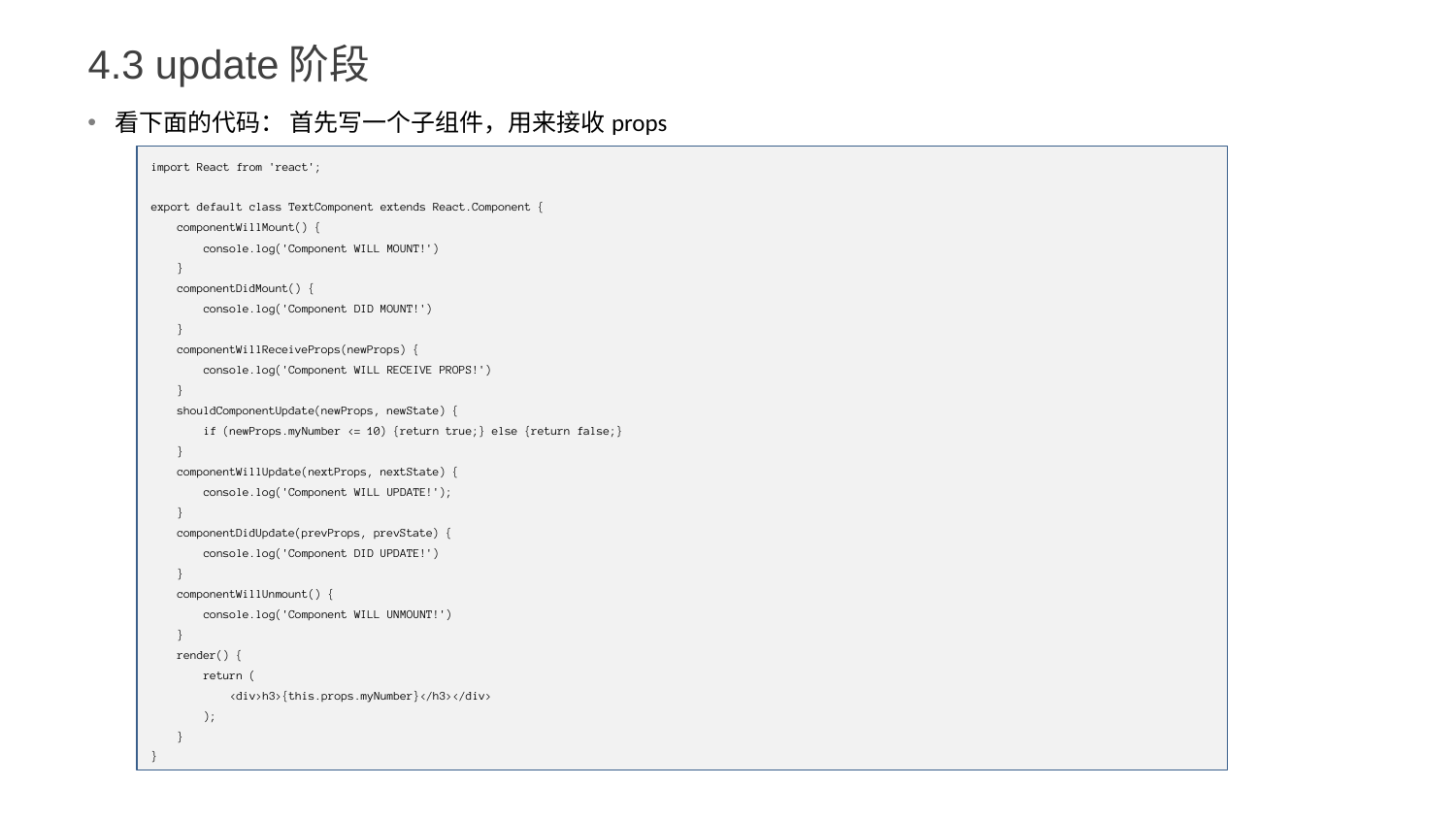

4.3 update阶段
看下面的代码： 首先写一个子组件，用来接收props
import React from 'react';

export default class TextComponent extends React.Component {
    componentWillMount() {
        console.log('Component WILL MOUNT!')
    }
    componentDidMount() {
        console.log('Component DID MOUNT!')
    }
    componentWillReceiveProps(newProps) {
        console.log('Component WILL RECEIVE PROPS!')
    }
    shouldComponentUpdate(newProps, newState) {
        if (newProps.myNumber <= 10) {return true;} else {return false;}
    }
    componentWillUpdate(nextProps, nextState) {
        console.log('Component WILL UPDATE!');
    }
    componentDidUpdate(prevProps, prevState) {
        console.log('Component DID UPDATE!')
    }
    componentWillUnmount() {
        console.log('Component WILL UNMOUNT!')
    }
    render() {
        return (
            <div>h3>{this.props.myNumber}</h3></div>
        );
    }
}